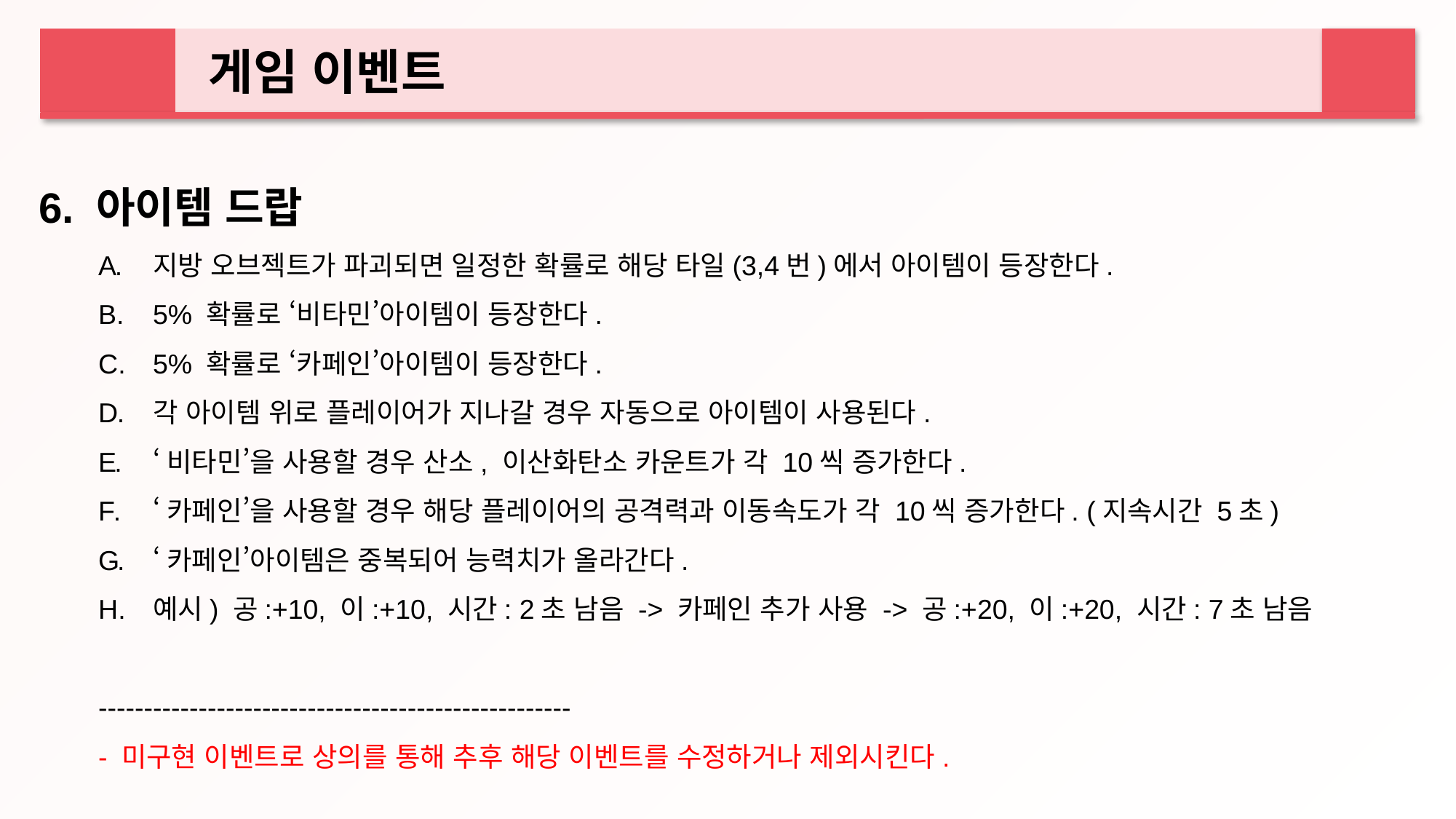

게임 이벤트

6. 아이템 드랍
지방 오브젝트가 파괴되면 일정한 확률로 해당 타일(3,4번)에서 아이템이 등장한다.
5% 확률로 ‘비타민’아이템이 등장한다.
5% 확률로 ‘카페인’아이템이 등장한다.
각 아이템 위로 플레이어가 지나갈 경우 자동으로 아이템이 사용된다.
‘비타민’을 사용할 경우 산소, 이산화탄소 카운트가 각 10씩 증가한다.
‘카페인’을 사용할 경우 해당 플레이어의 공격력과 이동속도가 각 10씩 증가한다. (지속시간 5초)
‘카페인’아이템은 중복되어 능력치가 올라간다.
예시) 공:+10, 이:+10, 시간: 2초 남음 -> 카페인 추가 사용 -> 공:+20, 이:+20, 시간: 7초 남음

----------------------------------------------------
- 미구현 이벤트로 상의를 통해 추후 해당 이벤트를 수정하거나 제외시킨다.